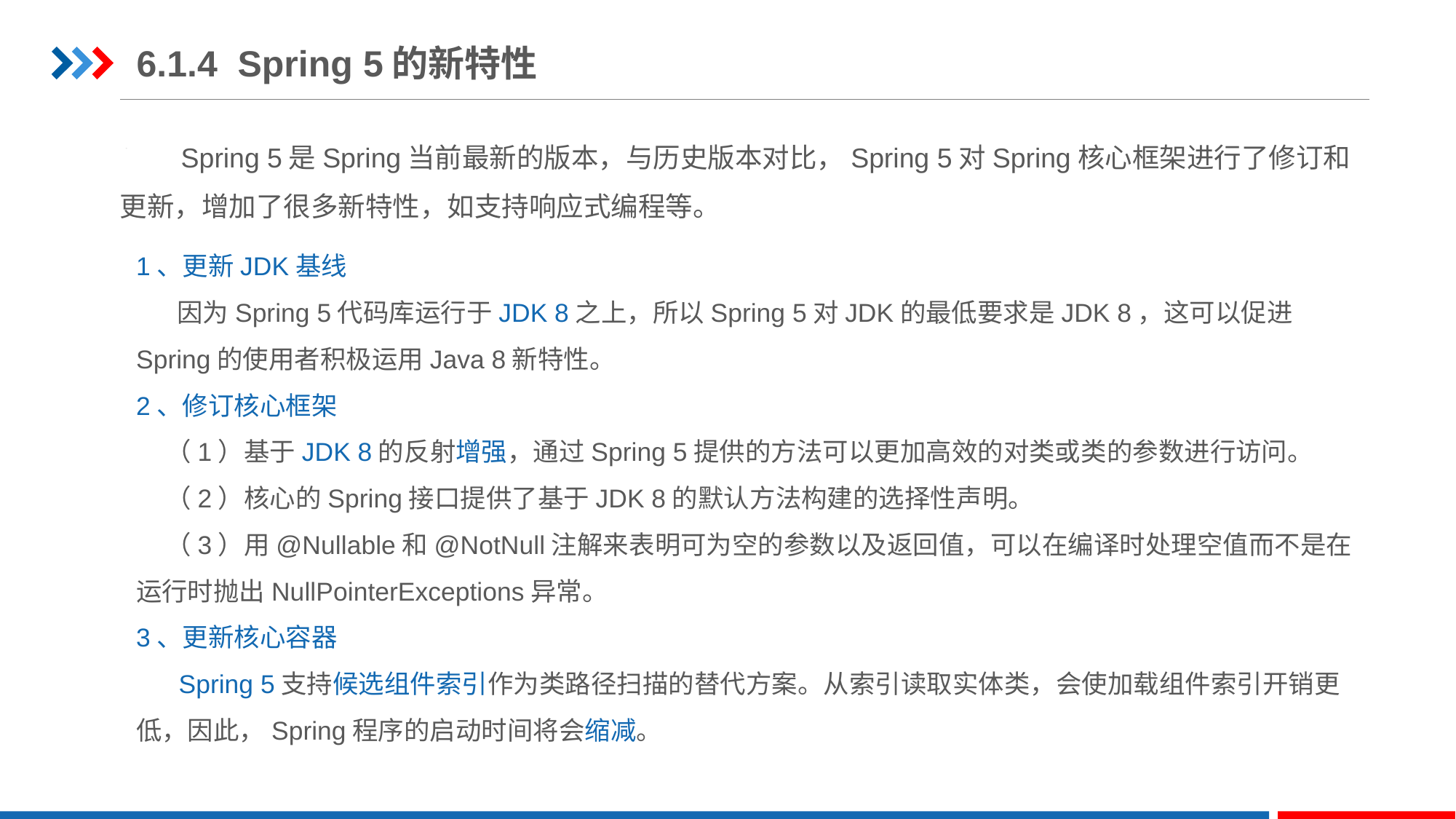

6.1.4  Spring 5的新特性
        Spring 5是Spring当前最新的版本，与历史版本对比，Spring 5对Spring核心框架进行了修订和更新，增加了很多新特性，如支持响应式编程等。
STEP  01
1、更新JDK基线
      因为Spring 5代码库运行于JDK 8之上，所以Spring 5对JDK的最低要求是JDK 8，这可以促进Spring的使用者积极运用Java 8新特性。
2、修订核心框架
    （1）基于JDK 8的反射增强，通过Spring 5提供的方法可以更加高效的对类或类的参数进行访问。
    （2）核心的Spring接口提供了基于JDK 8的默认方法构建的选择性声明。
    （3）用@Nullable和@NotNull注解来表明可为空的参数以及返回值，可以在编译时处理空值而不是在运行时抛出NullPointerExceptions异常。
3、更新核心容器
      Spring 5支持候选组件索引作为类路径扫描的替代方案。从索引读取实体类，会使加载组件索引开销更低，因此，Spring程序的启动时间将会缩减。